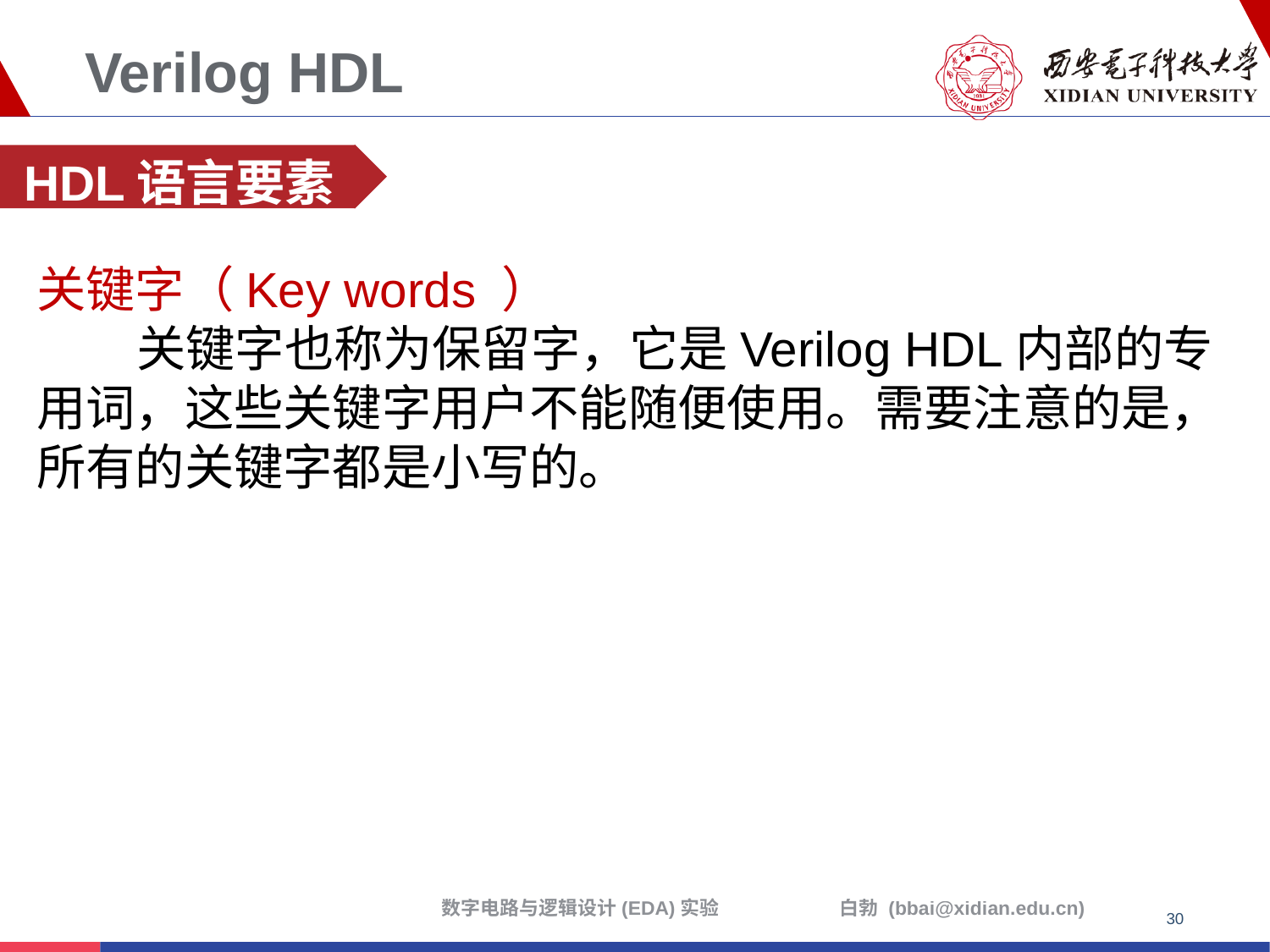

# Verilog HDL
HDL语言要素
关键字（Key words ）
        关键字也称为保留字，它是Verilog HDL内部的专用词，这些关键字用户不能随便使用。需要注意的是，所有的关键字都是小写的。

30